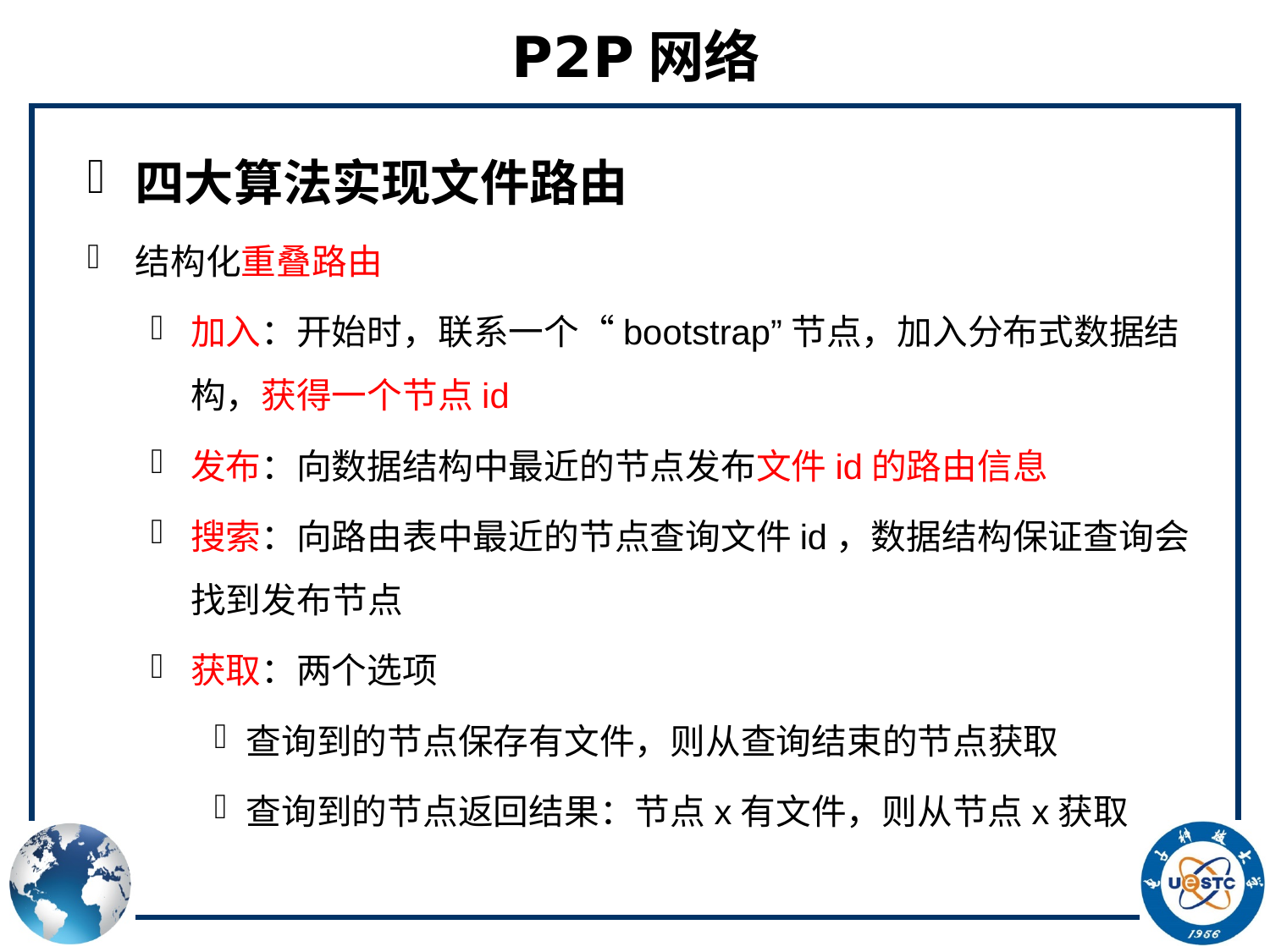

# P2P网络
四大算法实现文件路由
结构化重叠路由
加入：开始时，联系一个“bootstrap”节点，加入分布式数据结构，获得一个节点id
发布：向数据结构中最近的节点发布文件id的路由信息
搜索：向路由表中最近的节点查询文件id，数据结构保证查询会找到发布节点
获取：两个选项
查询到的节点保存有文件，则从查询结束的节点获取
查询到的节点返回结果：节点x有文件，则从节点x获取